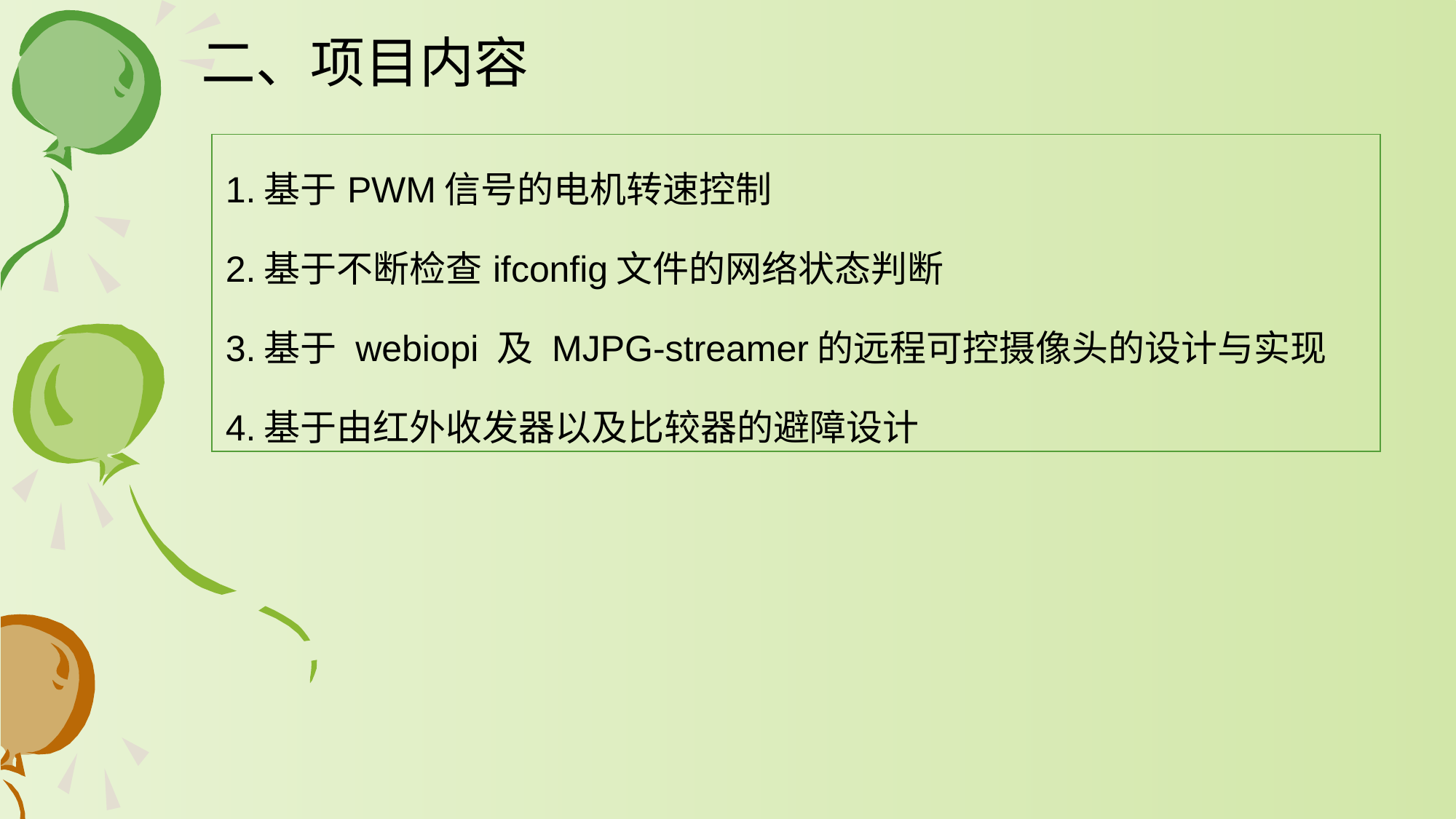

# 二、项目内容
| 1.基于PWM信号的电机转速控制 2.基于不断检查ifconfig文件的网络状态判断 3.基于 webiopi 及 MJPG-streamer的远程可控摄像头的设计与实现 4.基于由红外收发器以及比较器的避障设计 |
| --- |